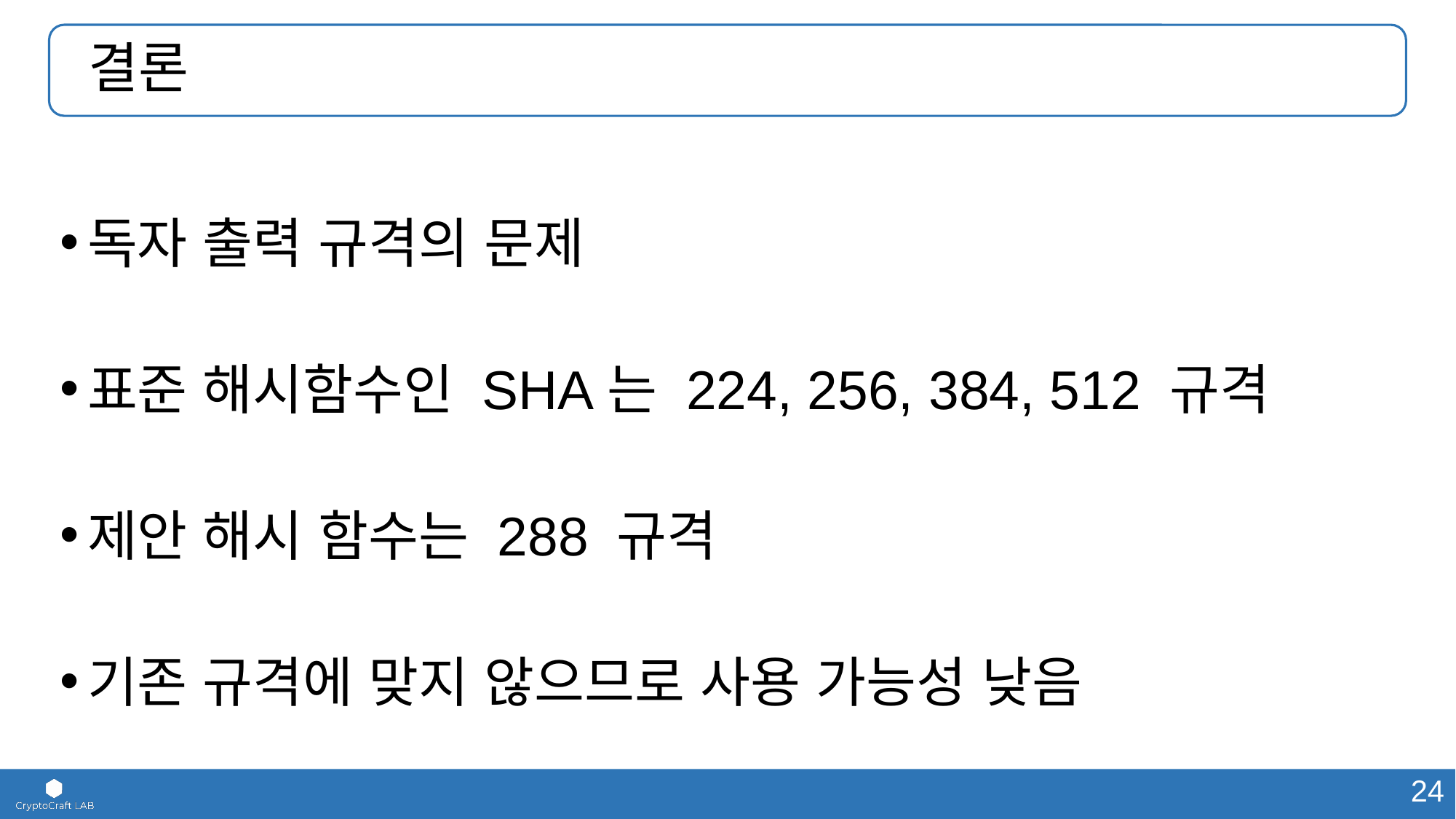

# 결론
독자 출력 규격의 문제
표준 해시함수인 SHA는 224, 256, 384, 512 규격
제안 해시 함수는 288 규격
기존 규격에 맞지 않으므로 사용 가능성 낮음